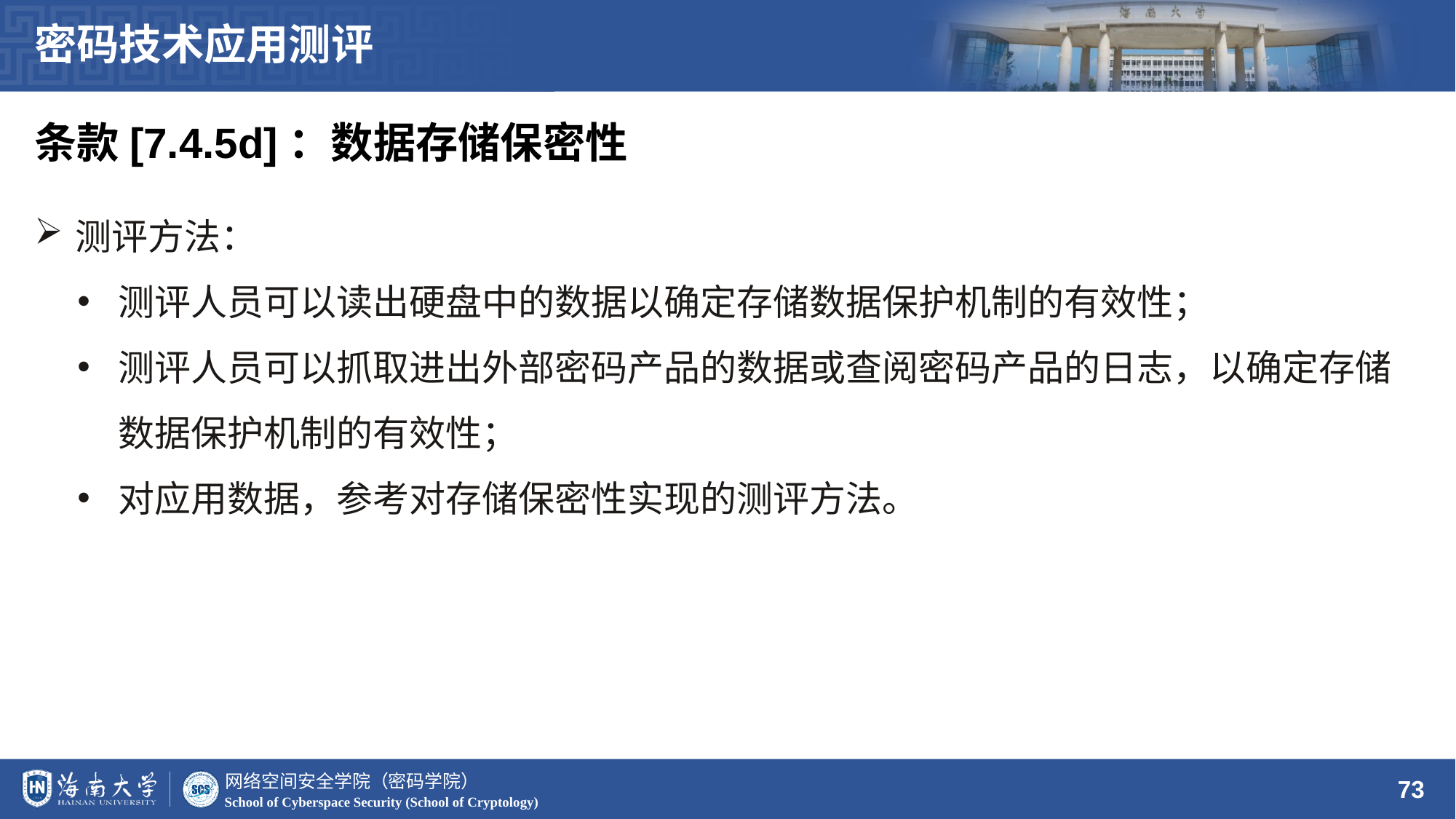

密码技术应用测评
条款[7.4.5d]：数据存储保密性
测评方法：
测评人员可以读出硬盘中的数据以确定存储数据保护机制的有效性；
测评人员可以抓取进出外部密码产品的数据或查阅密码产品的日志，以确定存储数据保护机制的有效性；
对应用数据，参考对存储保密性实现的测评方法。
73